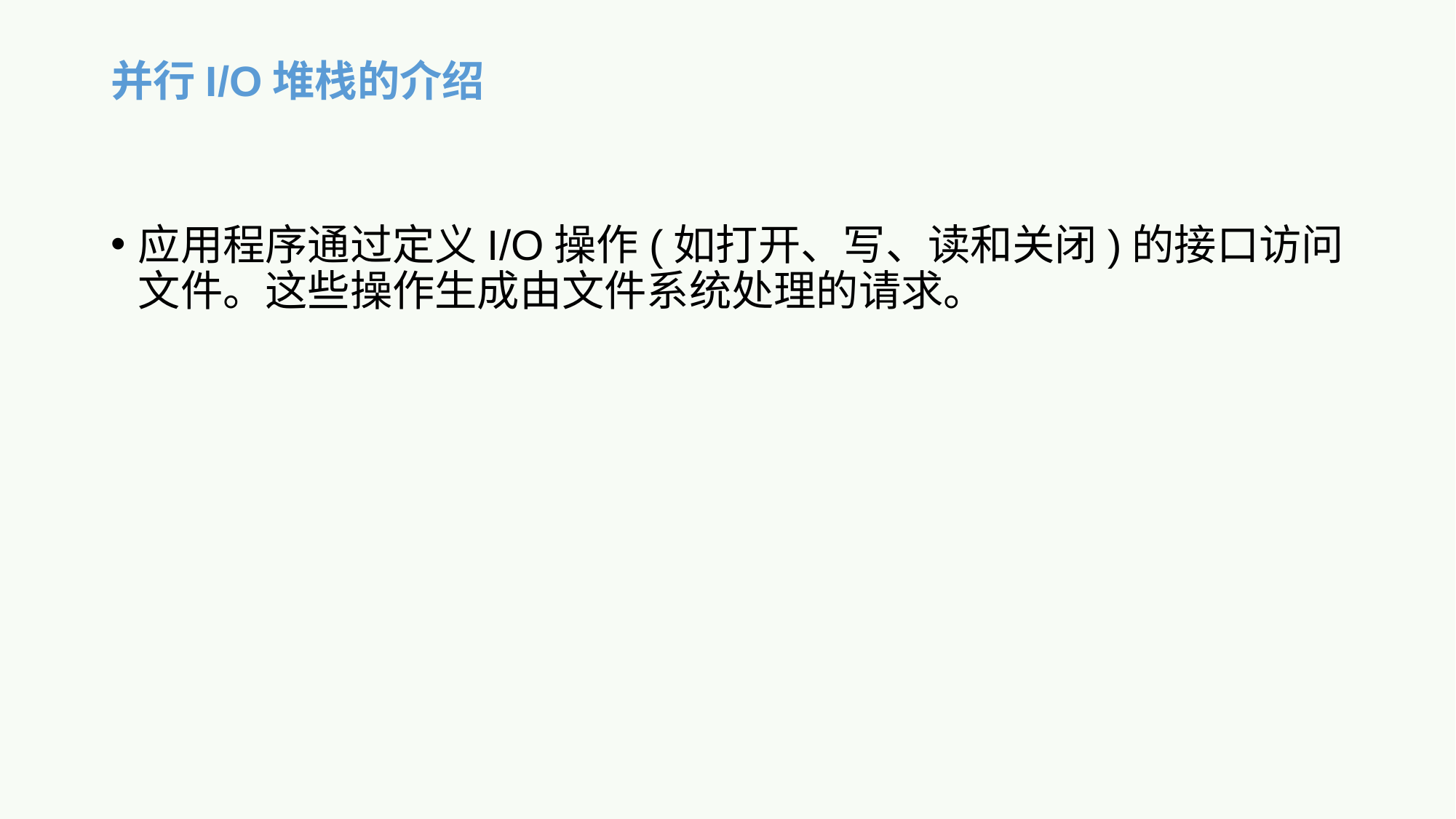

# 并行I/O堆栈的介绍
应用程序通过定义I/O操作(如打开、写、读和关闭)的接口访问文件。这些操作生成由文件系统处理的请求。